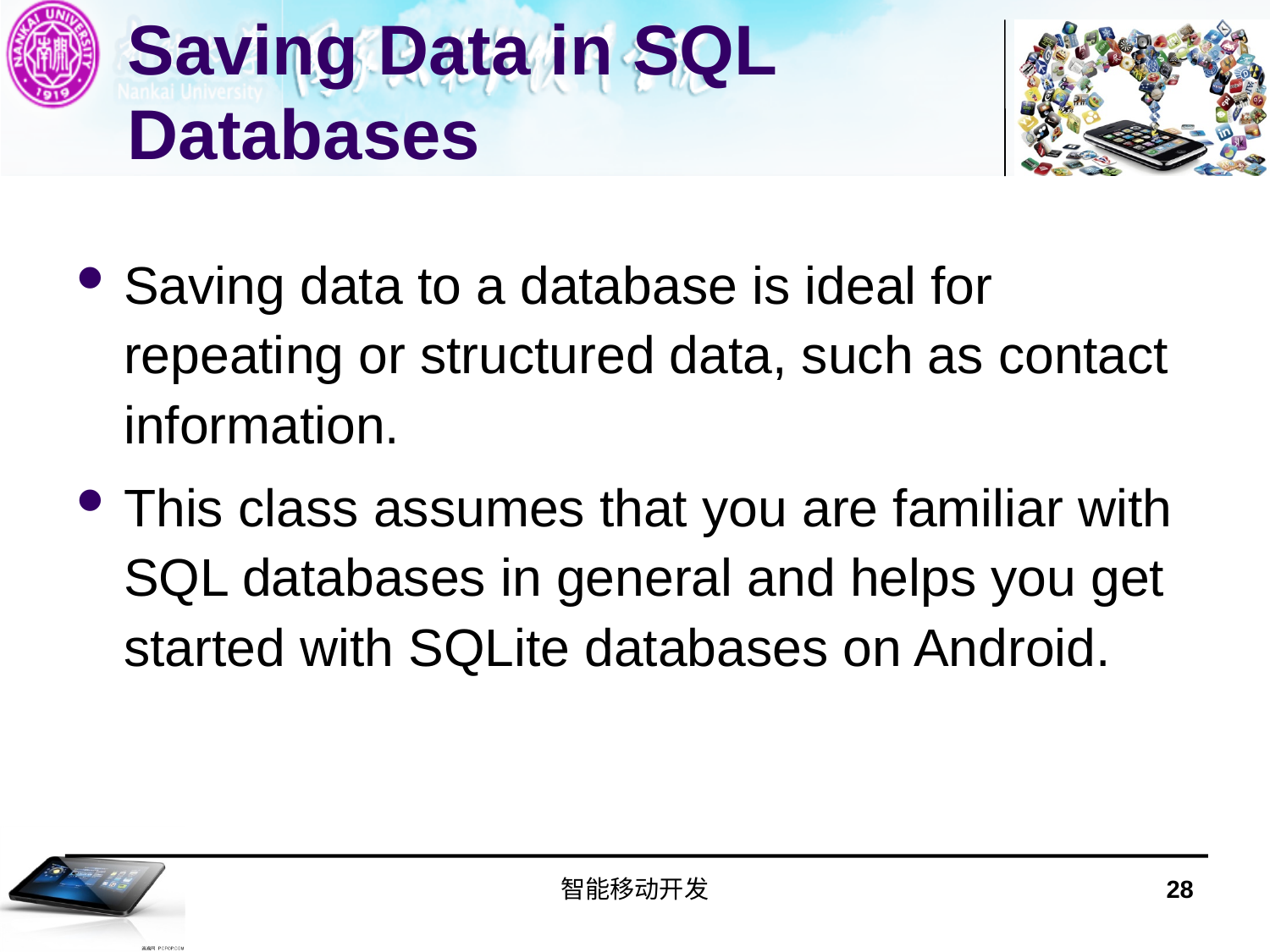

# Saving Data in SQL Databases
Saving data to a database is ideal for repeating or structured data, such as contact information.
This class assumes that you are familiar with SQL databases in general and helps you get started with SQLite databases on Android.
智能移动开发
28